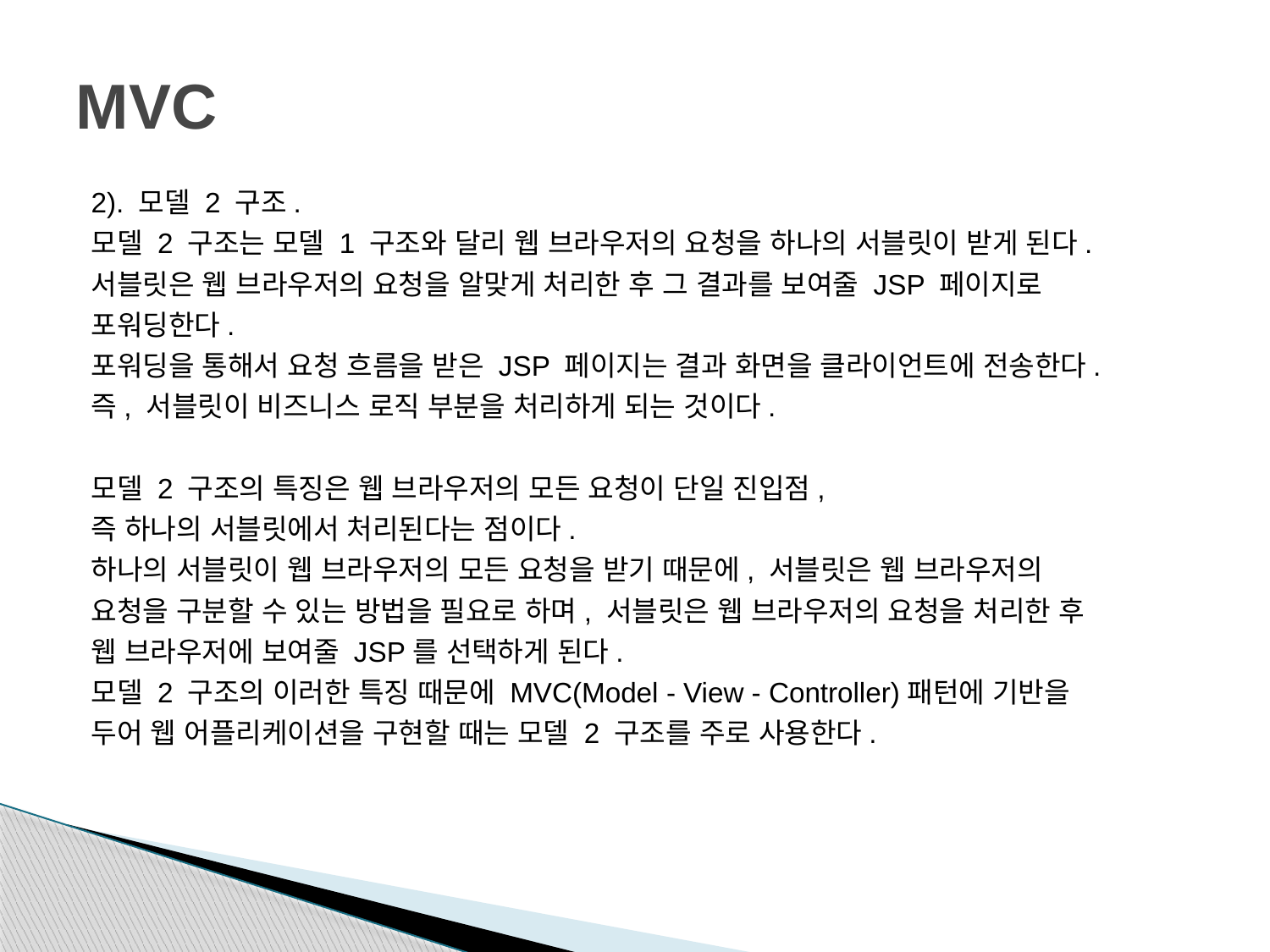

# MVC
2). 모델 2 구조.
모델 2 구조는 모델 1 구조와 달리 웹 브라우저의 요청을 하나의 서블릿이 받게 된다.
서블릿은 웹 브라우저의 요청을 알맞게 처리한 후 그 결과를 보여줄 JSP 페이지로
포워딩한다.
포워딩을 통해서 요청 흐름을 받은 JSP 페이지는 결과 화면을 클라이언트에 전송한다.
즉, 서블릿이 비즈니스 로직 부분을 처리하게 되는 것이다.

모델 2 구조의 특징은 웹 브라우저의 모든 요청이 단일 진입점,
즉 하나의 서블릿에서 처리된다는 점이다.
하나의 서블릿이 웹 브라우저의 모든 요청을 받기 때문에, 서블릿은 웹 브라우저의
요청을 구분할 수 있는 방법을 필요로 하며, 서블릿은 웹 브라우저의 요청을 처리한 후
웹 브라우저에 보여줄 JSP를 선택하게 된다.
모델 2 구조의 이러한 특징 때문에 MVC(Model - View - Controller)패턴에 기반을
두어 웹 어플리케이션을 구현할 때는 모델 2 구조를 주로 사용한다.